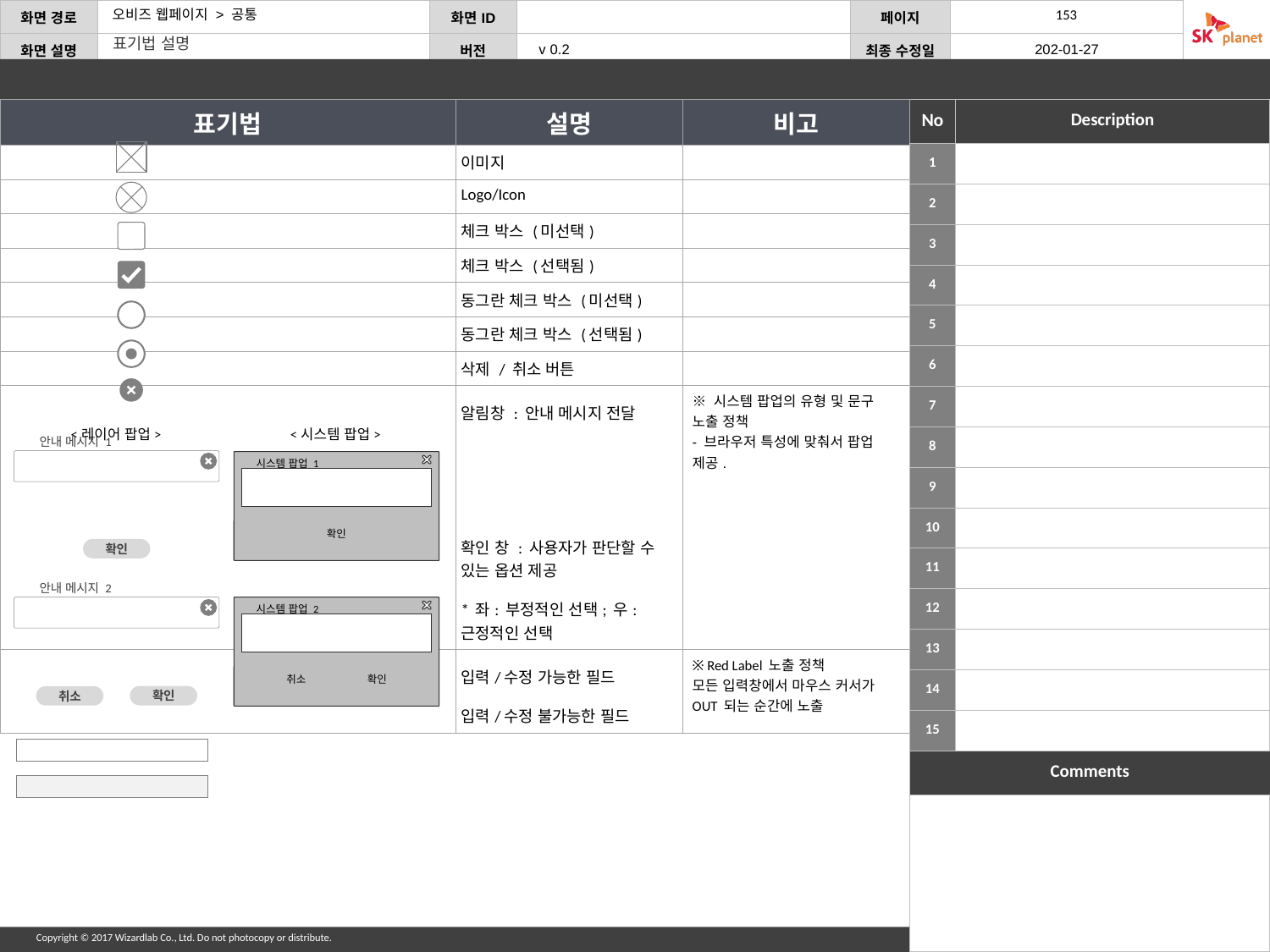

표기법 설명
| 표기법 | 설명 | 비고 |
| --- | --- | --- |
|  | 이미지 |  |
|  | Logo/Icon |  |
|  | 체크 박스 (미선택) |  |
|  | 체크 박스 (선택됨) |  |
|  | 동그란 체크 박스 (미선택) |  |
|  | 동그란 체크 박스 (선택됨) |  |
|  | 삭제 / 취소 버튼 |  |
|  | 알림창 : 안내 메시지 전달 확인 창 : 사용자가 판단할 수 있는 옵션 제공 \* 좌: 부정적인 선택; 우: 근정적인 선택 | ※ 시스템 팝업의 유형 및 문구 노출 정책 - 브라우저 특성에 맞춰서 팝업 제공. |
|  | 입력/수정 가능한 필드 입력/수정 불가능한 필드 | ※ Red Label 노출 정책 모든 입력창에서 마우스 커서가 OUT 되는 순간에 노출 |

| 1 |  |
| --- | --- |
| 2 |  |
| 3 |  |
| 4 |  |
| 5 |  |
| 6 |  |
| 7 |  |
| 8 |  |
| 9 |  |
| 10 |  |
| 11 |  |
| 12 |  |
| 13 |  |
| 14 |  |
| 15 |  |

<레이어 팝업>
<시스템 팝업>
안내 메시지 1

확인

시스템 팝업 1
확인
안내 메시지 2

확인
취소

시스템 팝업 2
취소
확인